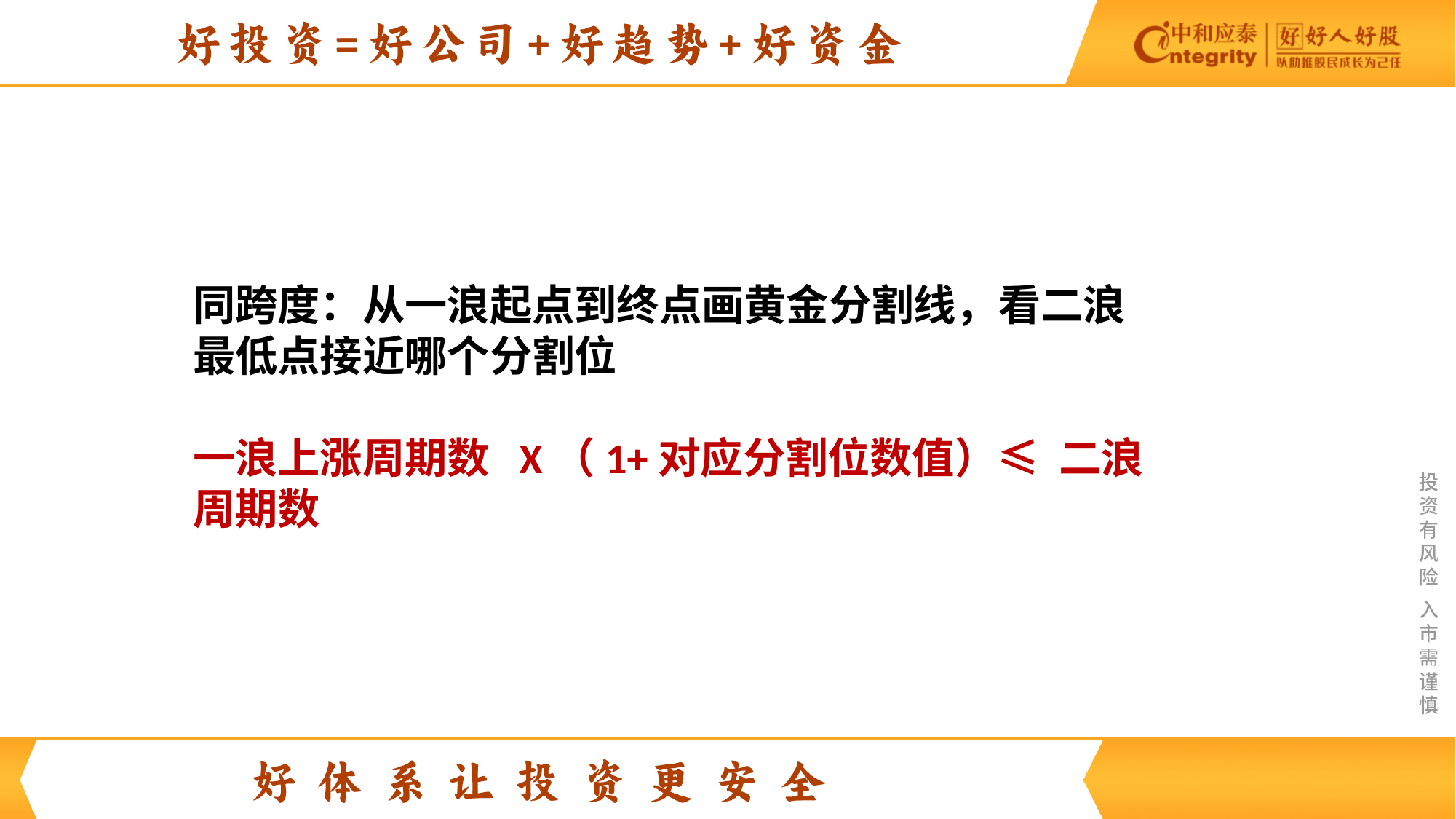

同跨度：从一浪起点到终点画黄金分割线，看二浪最低点接近哪个分割位

一浪上涨周期数  X（1+对应分割位数值）≤  二浪周期数
9